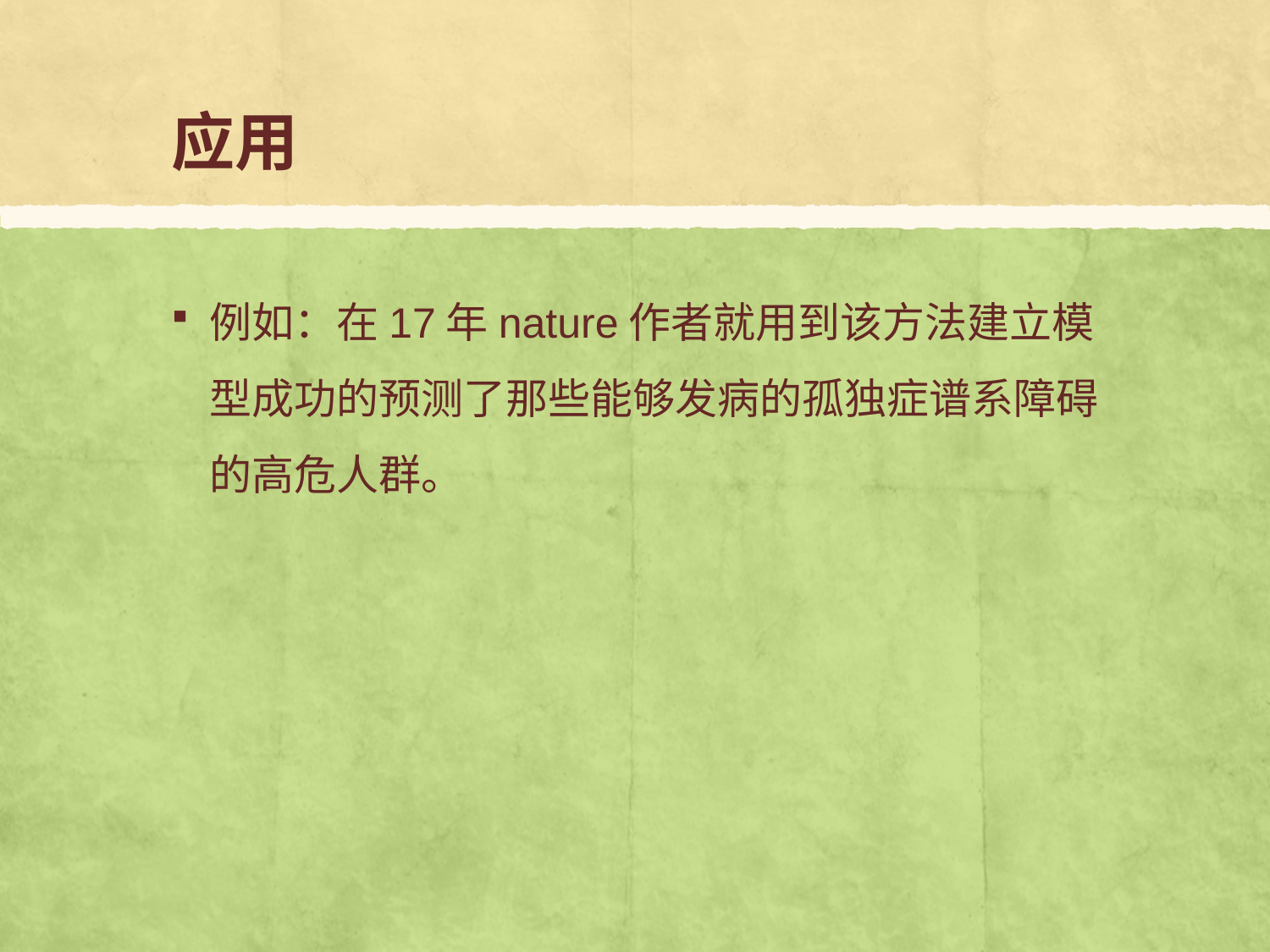

# 应用
例如：在17年nature作者就用到该方法建立模型成功的预测了那些能够发病的孤独症谱系障碍的高危人群。